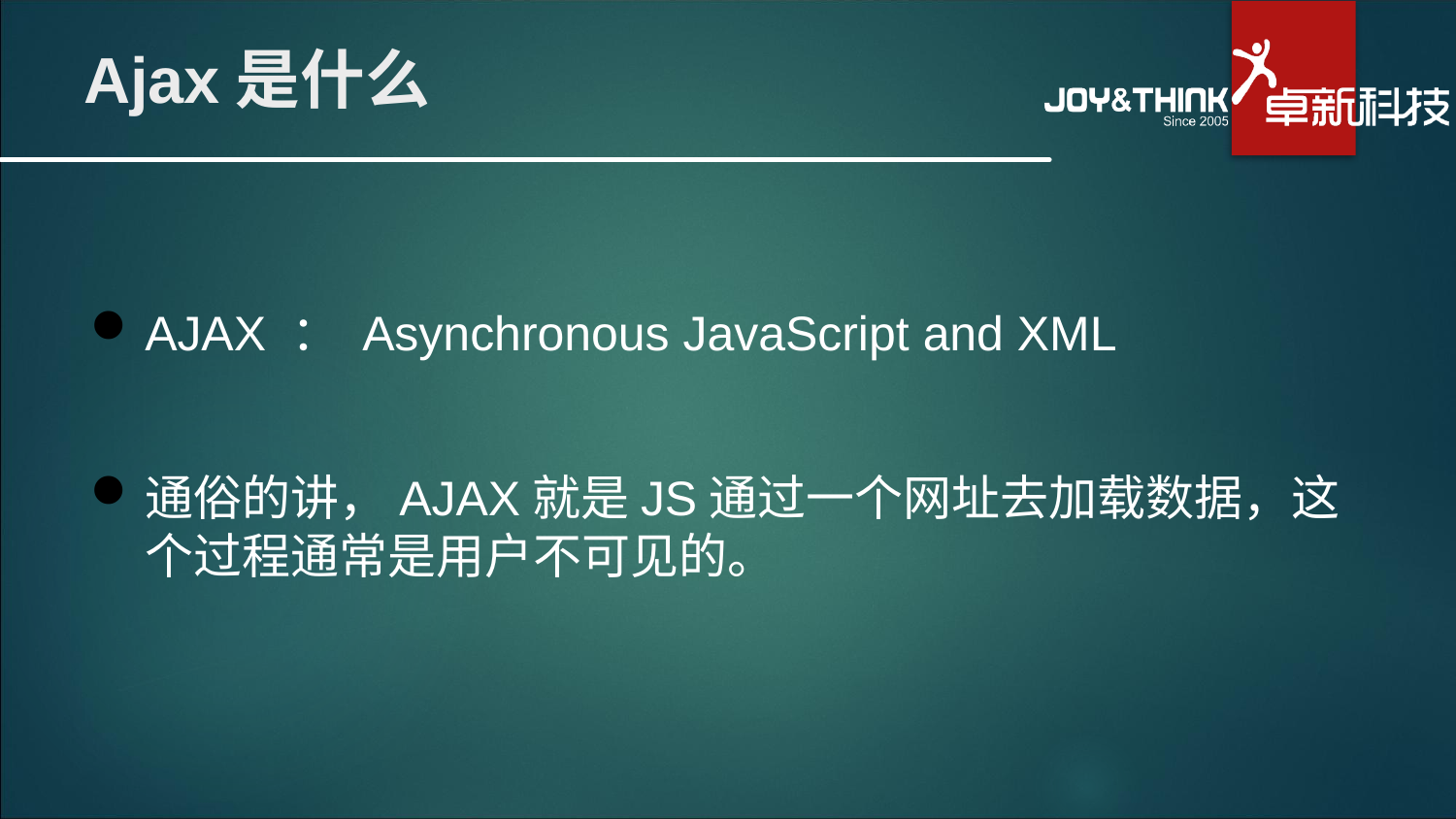

# Ajax是什么
AJAX ： Asynchronous JavaScript and XML

通俗的讲，AJAX就是JS通过一个网址去加载数据，这个过程通常是用户不可见的。